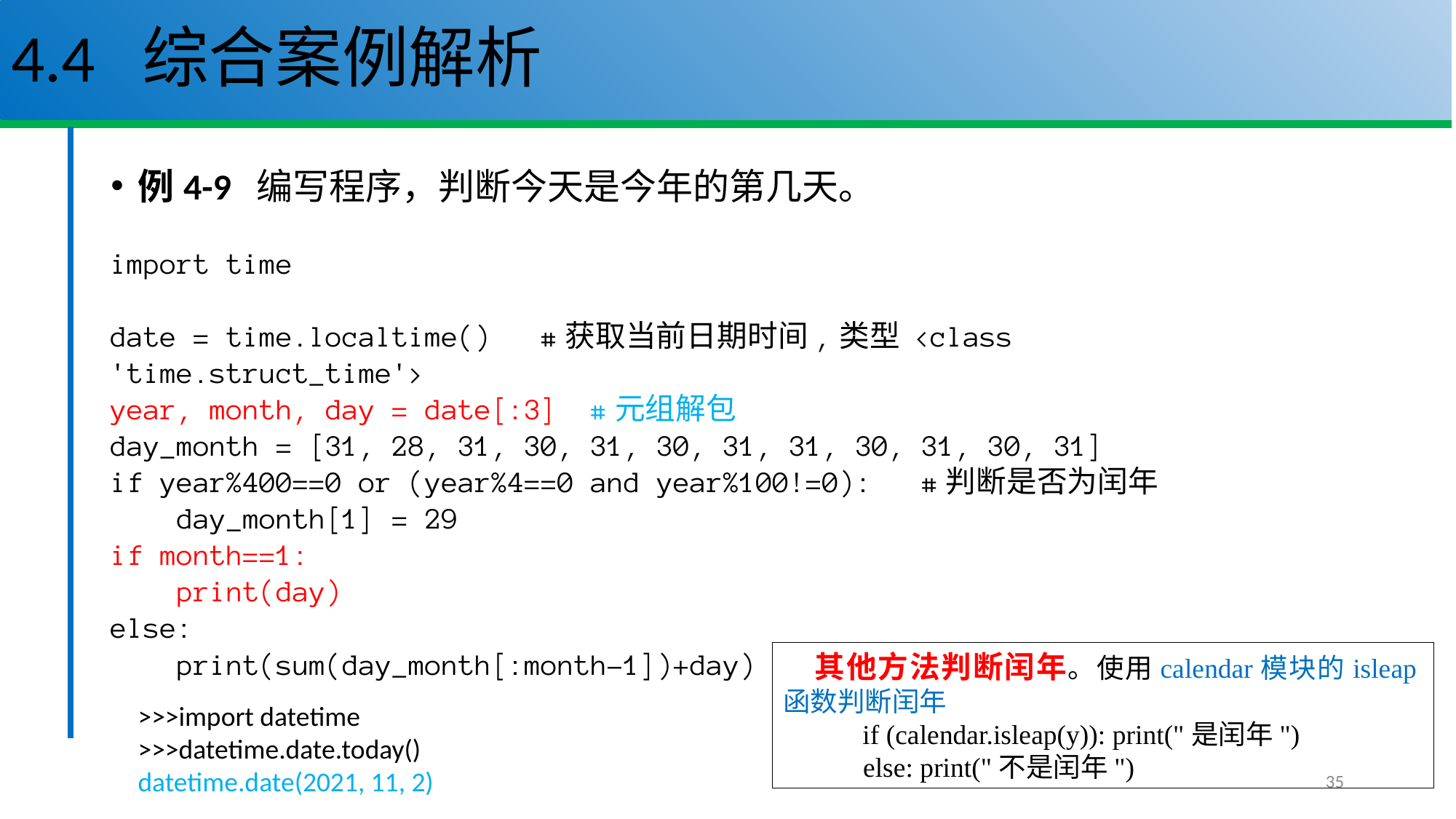

# 4.4  综合案例解析
例4-9  编写程序，判断今天是今年的第几天。

import time

date = time.localtime()   #获取当前日期时间,类型 <class 'time.struct_time'>
year, month, day = date[:3]  #元组解包
day_month = [31, 28, 31, 30, 31, 30, 31, 31, 30, 31, 30, 31]
if year%400==0 or (year%4==0 and year%100!=0):   #判断是否为闰年
    day_month[1] = 29
if month==1:
    print(day)
else:
    print(sum(day_month[:month-1])+day)
其他方法判断闰年。使用calendar模块的isleap函数判断闰年
if (calendar.isleap(y)): print("是闰年")
       else: print("不是闰年")
>>>import datetime
>>>datetime.date.today()
datetime.date(2021, 11, 2)
35